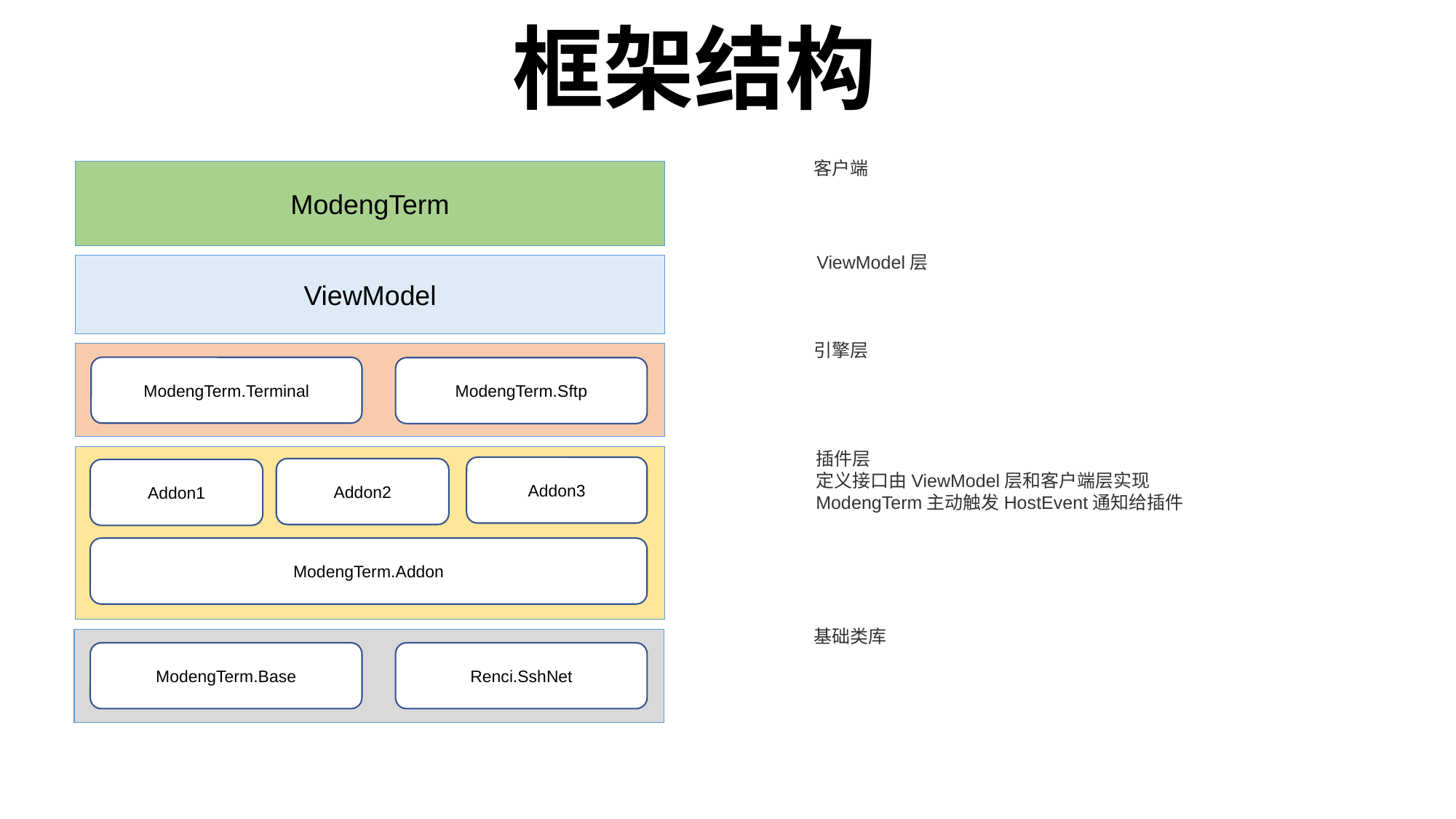

框架结构
客户端
ModengTerm
ViewModel层
ViewModel
引擎层

ModengTerm.Terminal
ModengTerm.Sftp
插件层
定义接口由ViewModel层和客户端层实现
ModengTerm主动触发HostEvent通知给插件

Addon3
Addon2
Addon1
ModengTerm.Addon
基础类库

ModengTerm.Base
Renci.SshNet